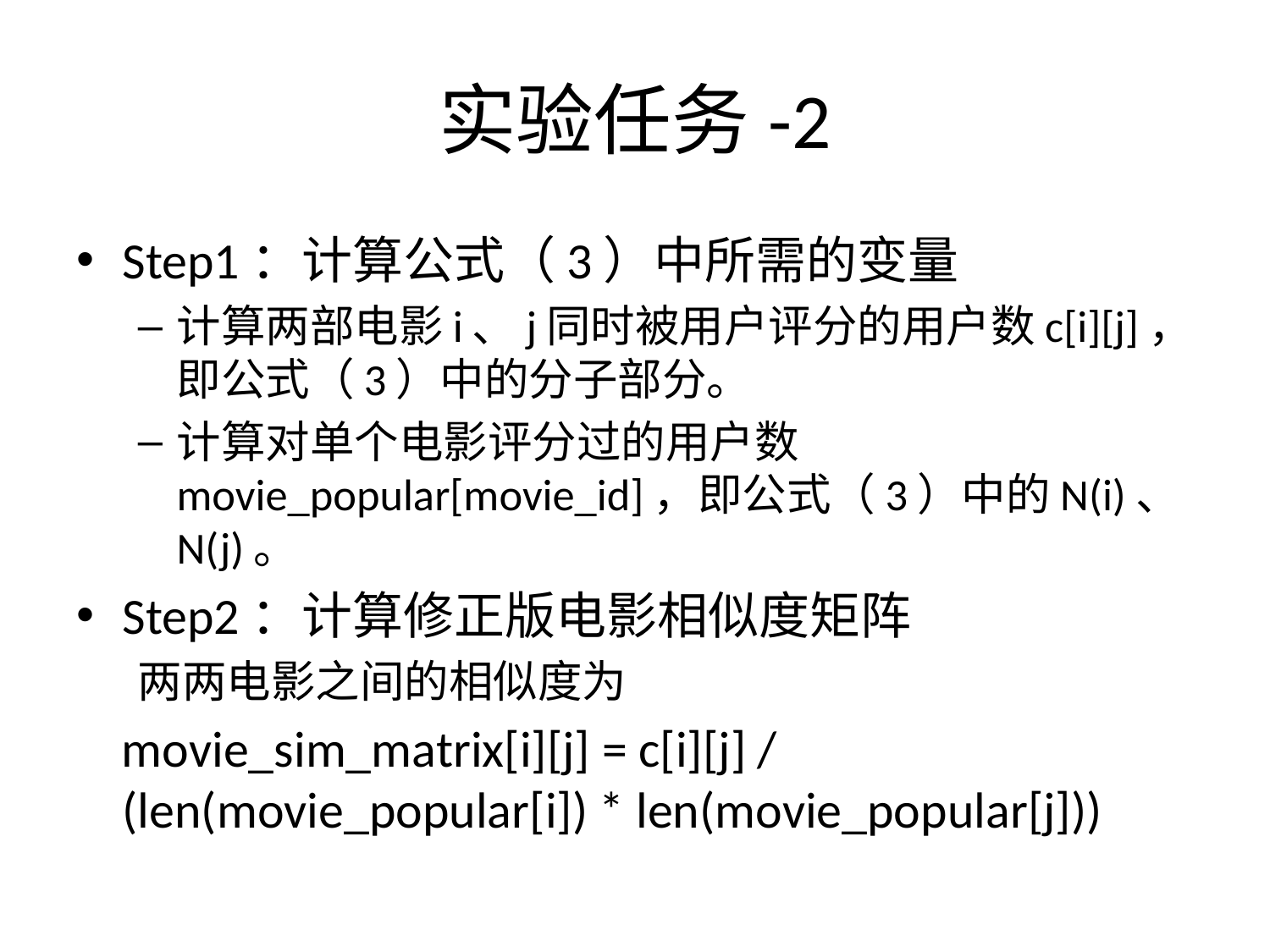

# 实验任务-2
Step1：计算公式（3）中所需的变量
计算两部电影i、j同时被用户评分的用户数c[i][j]，即公式（3）中的分子部分。
计算对单个电影评分过的用户数movie_popular[movie_id]，即公式（3）中的N(i)、N(j)。
Step2：计算修正版电影相似度矩阵
两两电影之间的相似度为
    movie_sim_matrix[i][j] = c[i][j] / (len(movie_popular[i]) * len(movie_popular[j]))